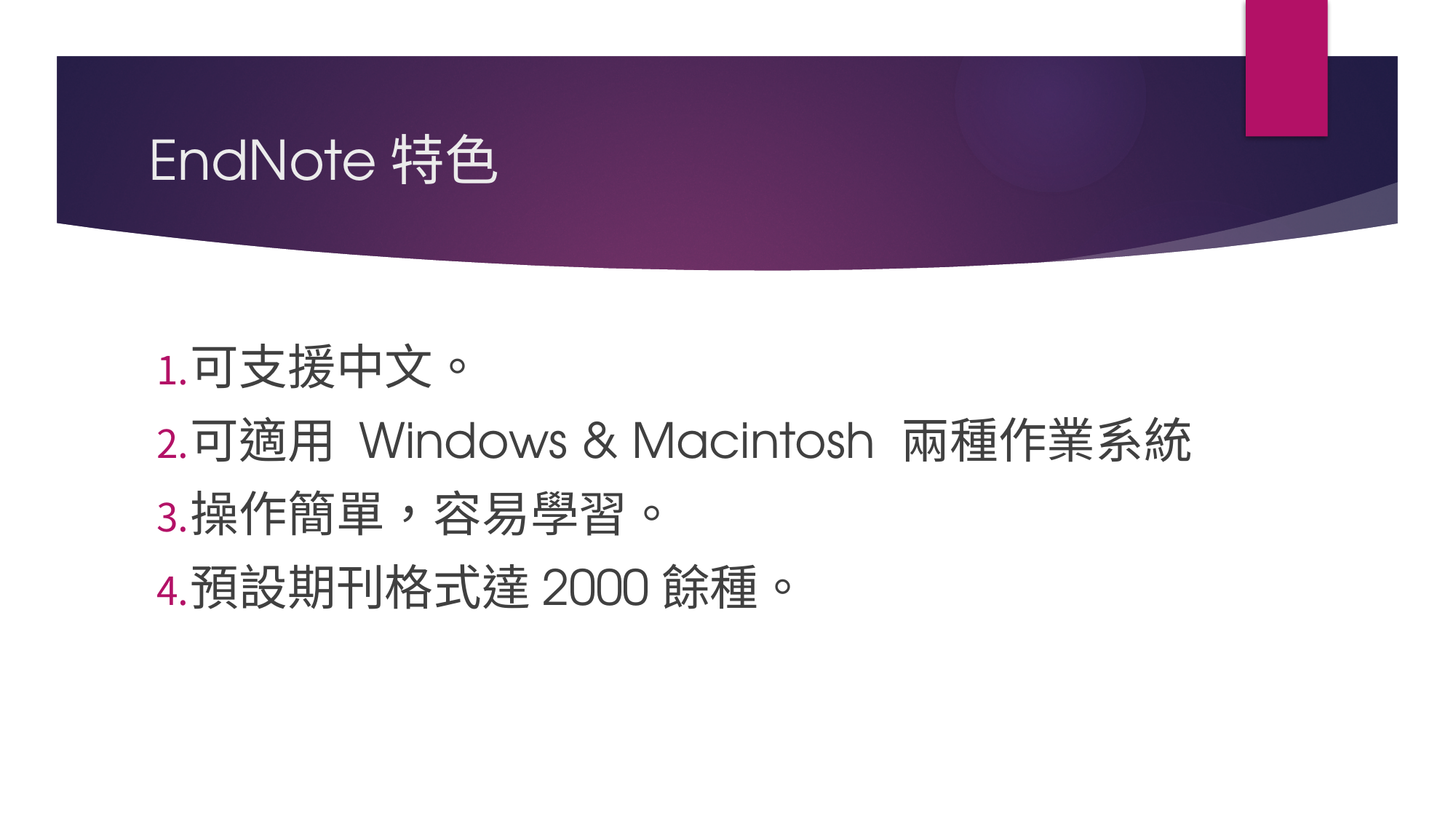

# EndNote特色

可支援中文。
可適用 Windows & Macintosh 兩種作業系統
操作簡單，容易學習。
預設期刊格式達2000餘種。